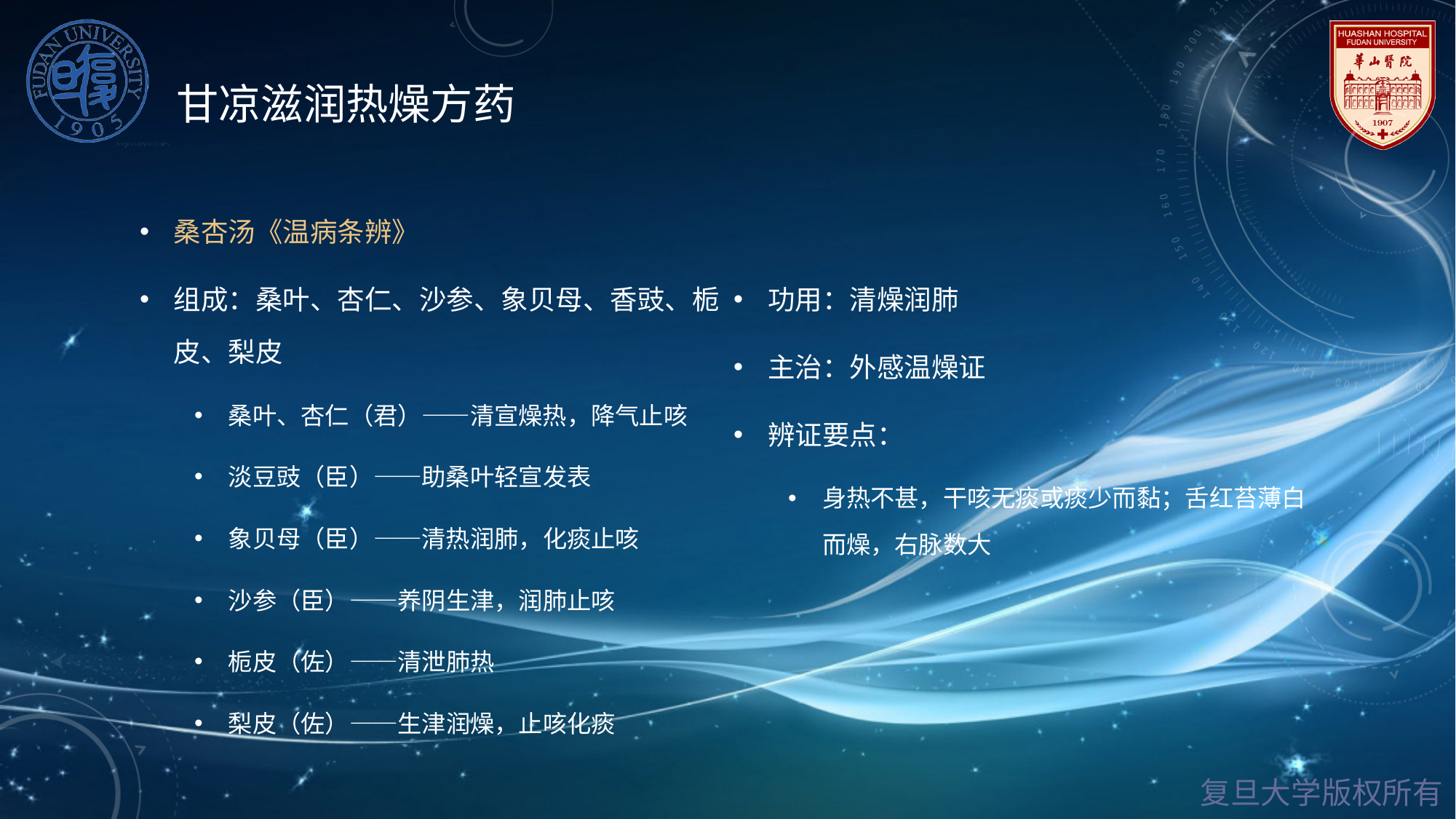

# 甘凉滋润热燥方药
桑杏汤《温病条辨》
组成：桑叶、杏仁、沙参、象贝母、香豉、栀皮、梨皮
桑叶、杏仁（君）——清宣燥热，降气止咳
淡豆豉（臣）——助桑叶轻宣发表
象贝母（臣）——清热润肺，化痰止咳
沙参（臣）——养阴生津，润肺止咳
栀皮（佐）——清泄肺热
梨皮（佐）——生津润燥，止咳化痰

功用：清燥润肺
主治：外感温燥证
辨证要点：
身热不甚，干咳无痰或痰少而黏；舌红苔薄白而燥，右脉数大